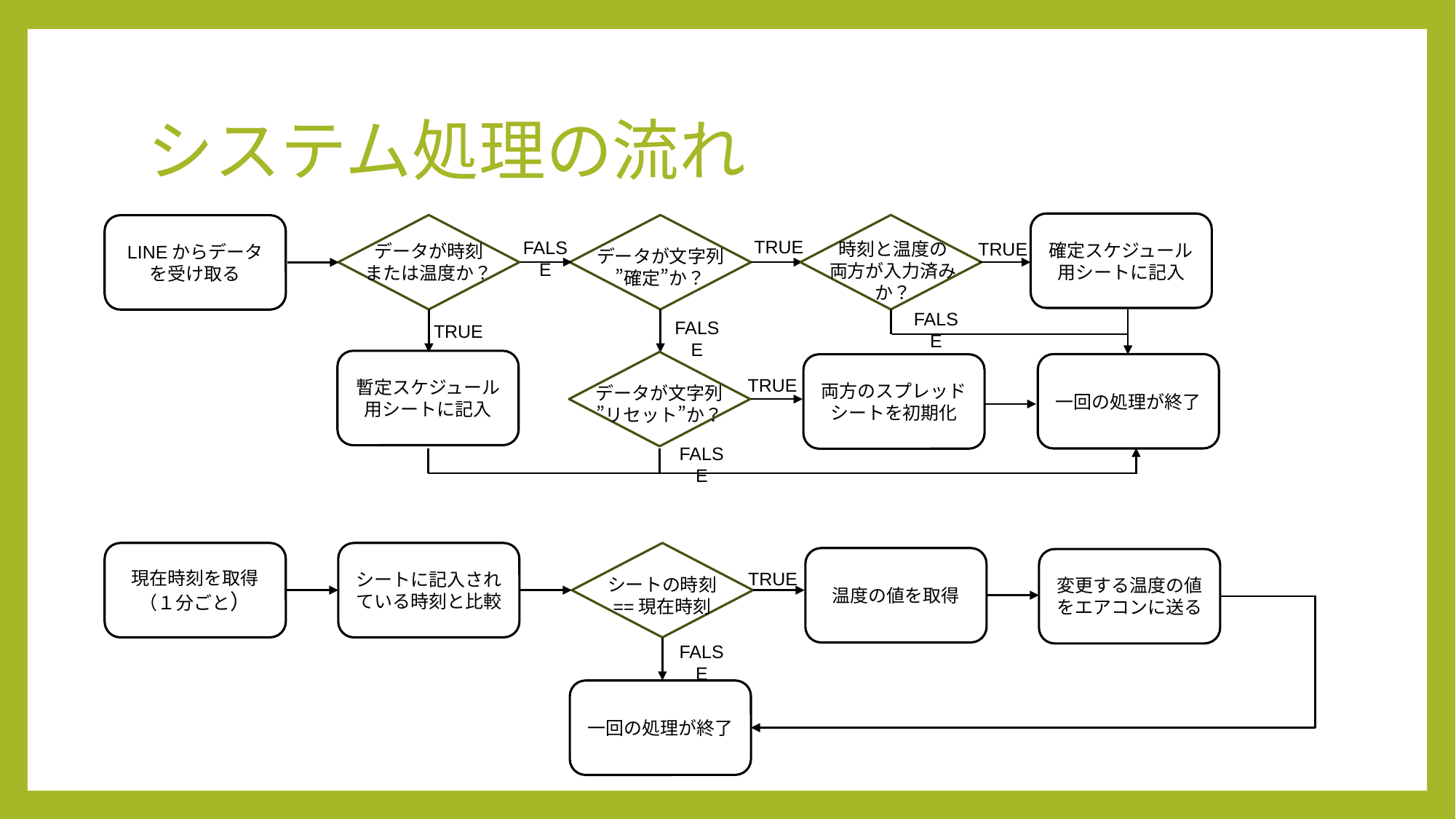

# システム処理の流れ
確定スケジュール用シートに記入

データが時刻
または温度か？

データが文字列
”確定”か？

時刻と温度の
両方が入力済みか？
LINEからデータを受け取る
TRUE
FALSE
TRUE
FALSE
FALSE
TRUE
暫定スケジュール用シートに記入

データが文字列
”リセット”か？
一回の処理が終了
両方のスプレッドシートを初期化
TRUE
FALSE
現在時刻を取得
（１分ごと）
シートに記入されている時刻と比較

温度の値を取得
変更する温度の値をエアコンに送る
TRUE
シートの時刻 ==現在時刻
FALSE
一回の処理が終了